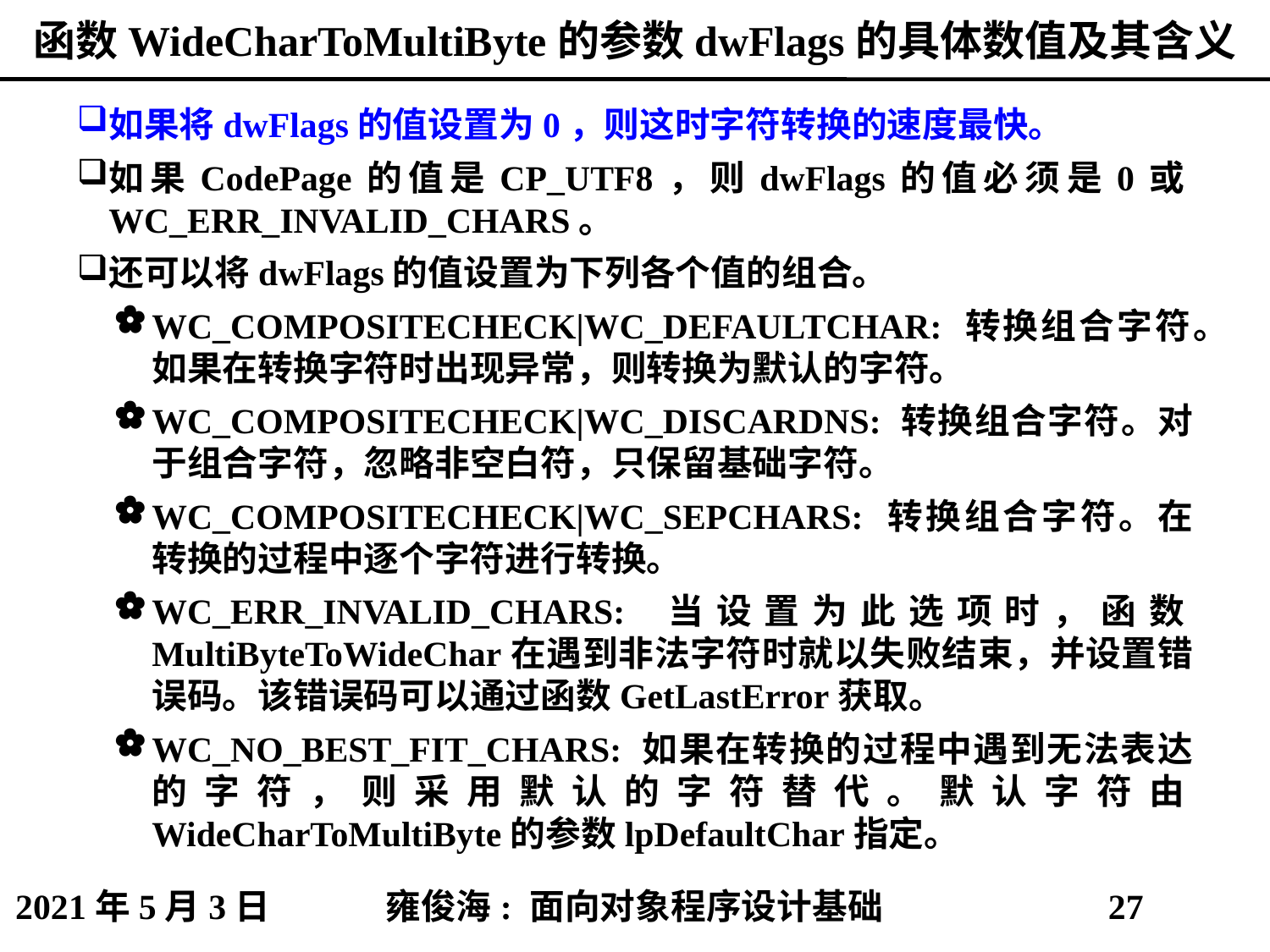

# 函数WideCharToMultiByte的参数dwFlags的具体数值及其含义

如果将dwFlags的值设置为0，则这时字符转换的速度最快。
如果CodePage的值是CP_UTF8，则dwFlags的值必须是0或WC_ERR_INVALID_CHARS。
还可以将dwFlags的值设置为下列各个值的组合。
WC_COMPOSITECHECK|WC_DEFAULTCHAR: 转换组合字符。如果在转换字符时出现异常，则转换为默认的字符。
WC_COMPOSITECHECK|WC_DISCARDNS: 转换组合字符。对于组合字符，忽略非空白符，只保留基础字符。
WC_COMPOSITECHECK|WC_SEPCHARS: 转换组合字符。在转换的过程中逐个字符进行转换。
WC_ERR_INVALID_CHARS: 当设置为此选项时，函数MultiByteToWideChar在遇到非法字符时就以失败结束，并设置错误码。该错误码可以通过函数GetLastError获取。
WC_NO_BEST_FIT_CHARS: 如果在转换的过程中遇到无法表达的字符，则采用默认的字符替代。默认字符由WideCharToMultiByte的参数lpDefaultChar指定。
2021年5月3日
雍俊海: 面向对象程序设计基础
27